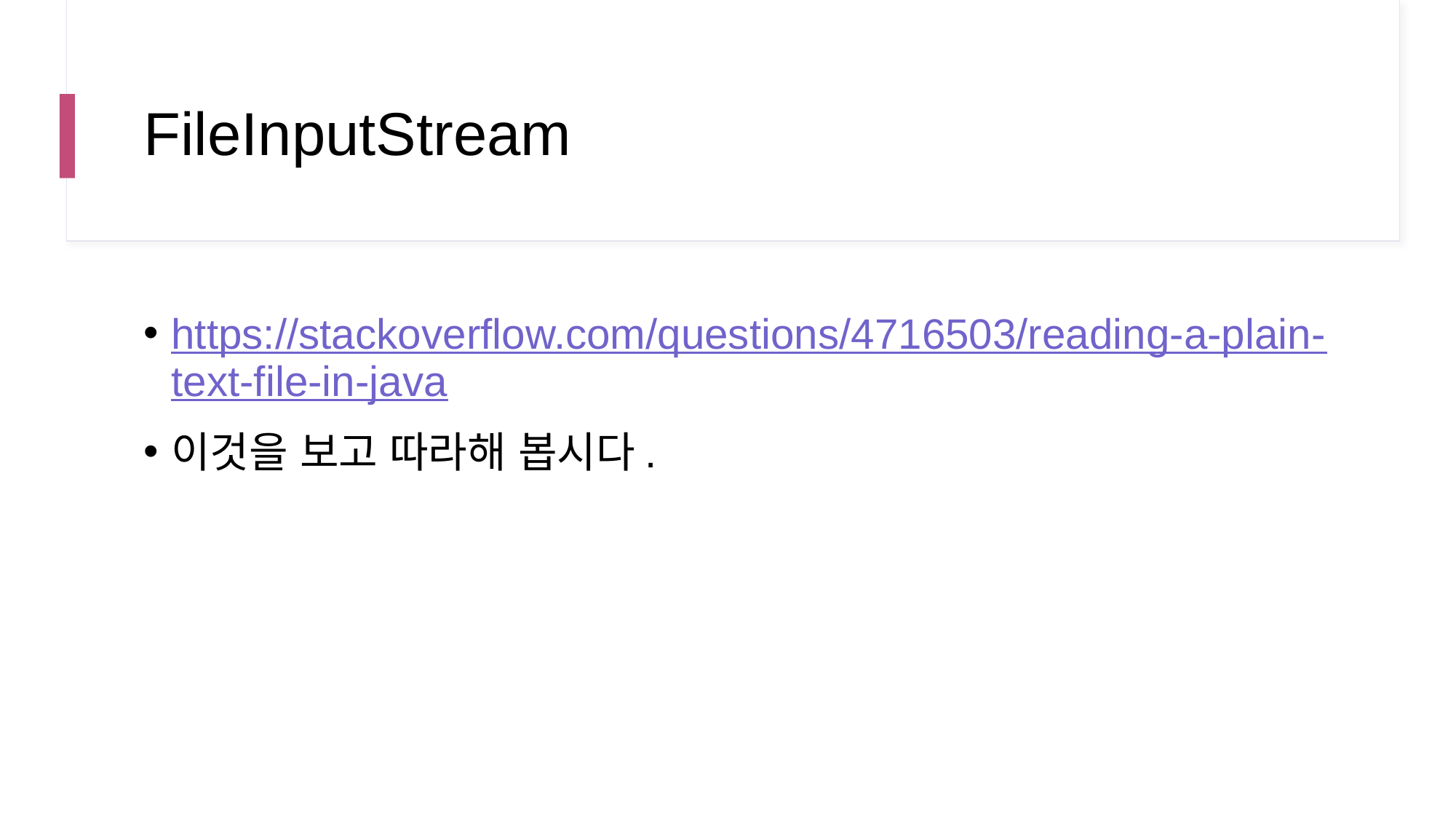

# FileInputStream
https://stackoverflow.com/questions/4716503/reading-a-plain-text-file-in-java
이것을 보고 따라해 봅시다.